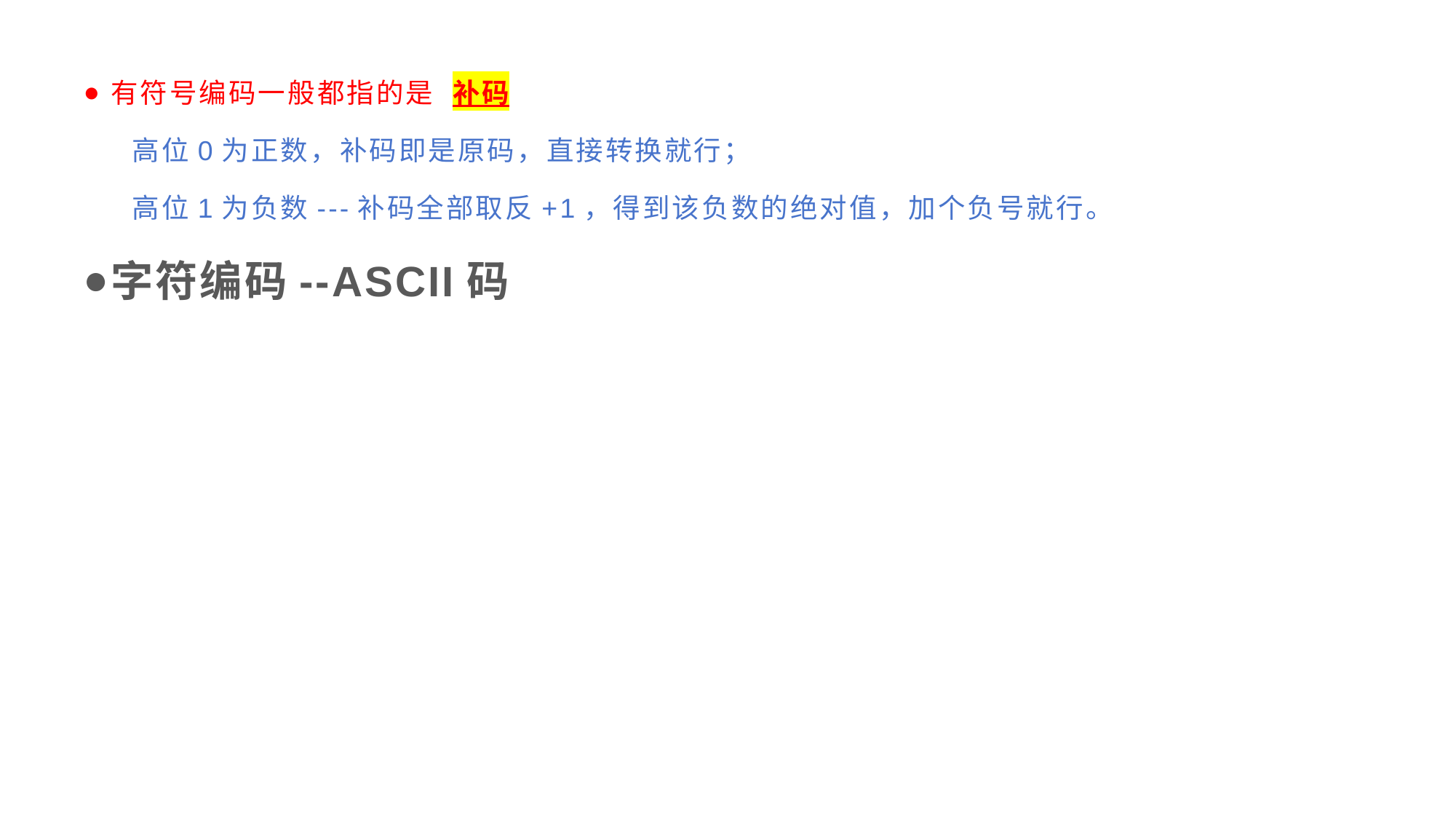

有符号编码一般都指的是  补码
     高位0为正数，补码即是原码，直接转换就行；
     高位1为负数---补码全部取反+1，得到该负数的绝对值，加个负号就行。
字符编码--ASCII码

#